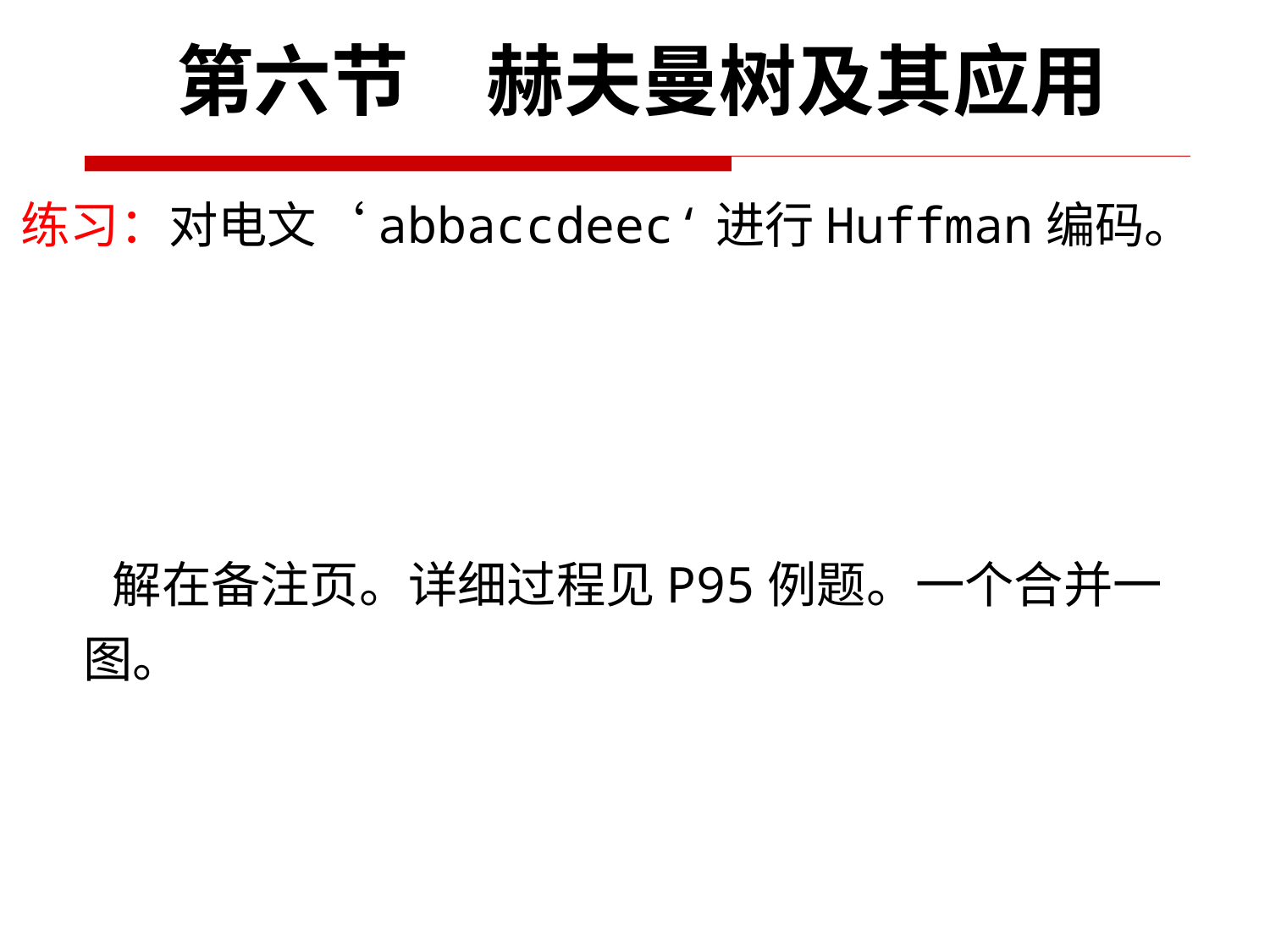

第六节　赫夫曼树及其应用
练习：对电文‘abbaccdeec‘进行Huffman编码。
 解在备注页。详细过程见P95例题。一个合并一图。